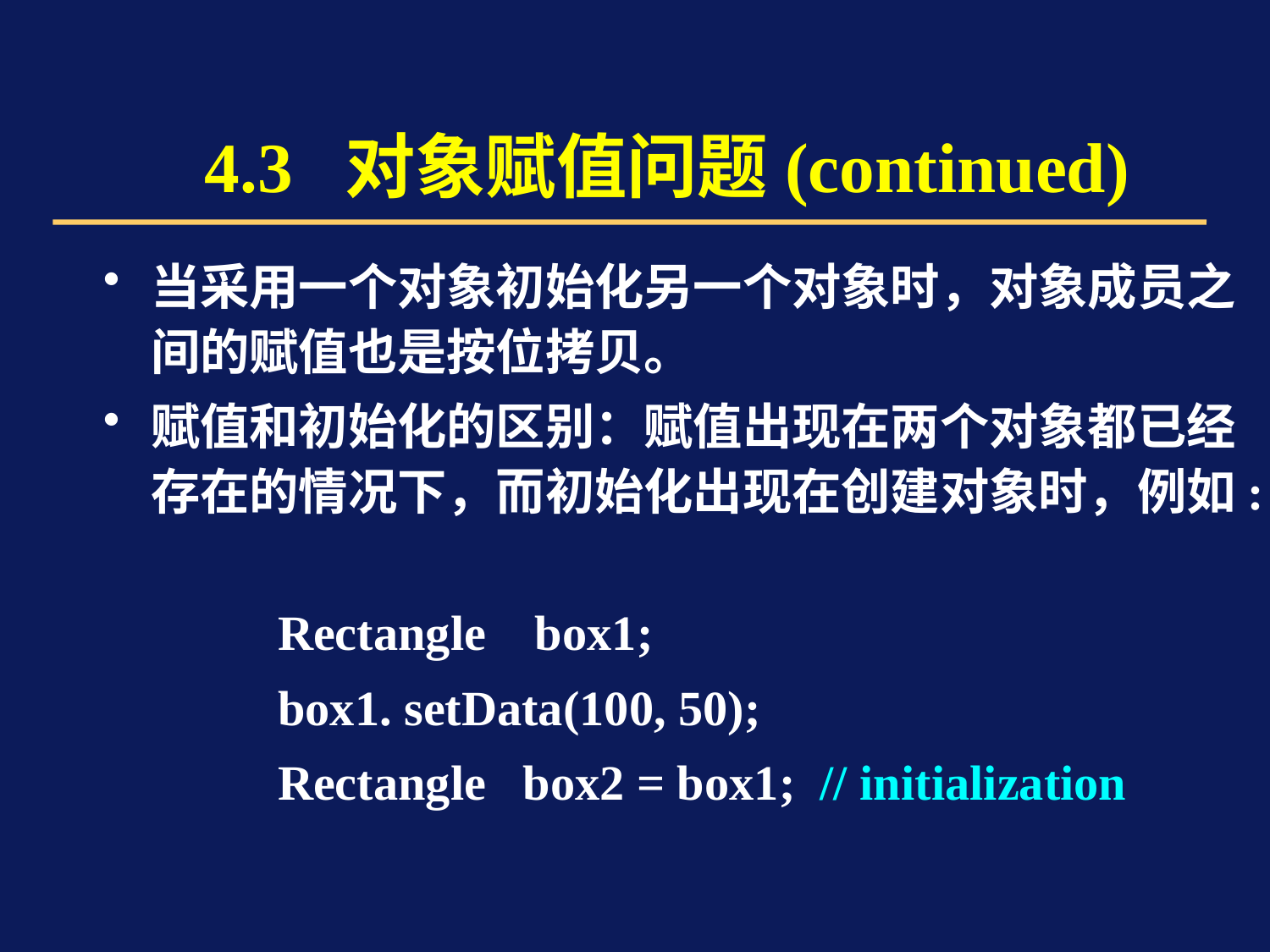

# 4.3  对象赋值问题(continued)
当采用一个对象初始化另一个对象时，对象成员之间的赋值也是按位拷贝。
赋值和初始化的区别：赋值出现在两个对象都已经存在的情况下，而初始化出现在创建对象时，例如:
		Rectangle    box1;
		box1. setData(100, 50);
		Rectangle   box2 = box1;  // initialization
27